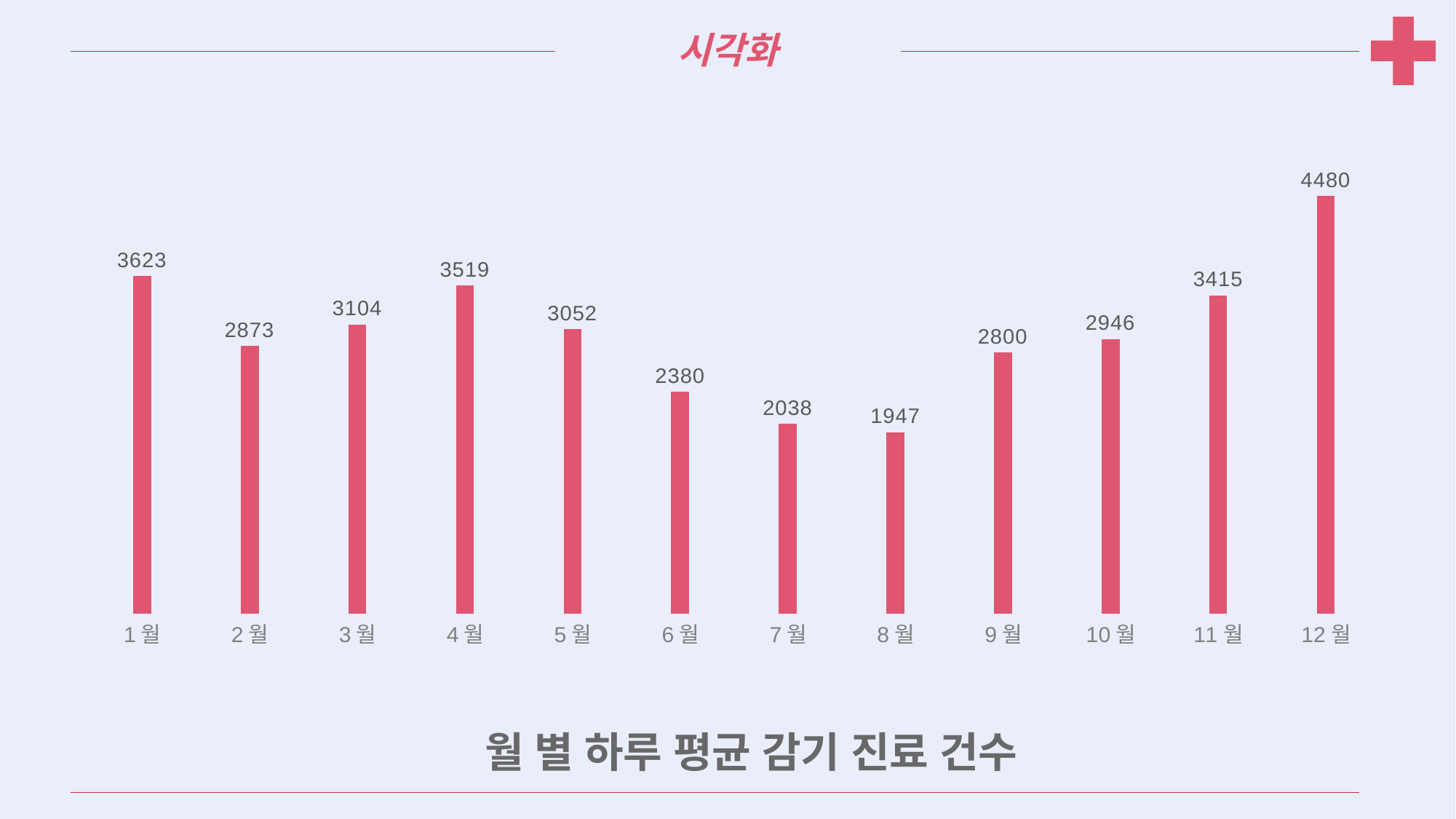

시각화

### Chart: 월 별 하루 평균 감기 진료 건수

| Category | 계열 1 |
|---|---|
| 1월 | 3623.0 |
| 2월 | 2873.0 |
| 3월 | 3104.0 |
| 4월 | 3519.0 |
| 5월 | 3052.0 |
| 6월 | 2380.0 |
| 7월 | 2038.0 |
| 8월 | 1947.0 |
| 9월 | 2800.0 |
| 10월 | 2946.0 |
| 11월 | 3415.0 |
| 12월 | 4480.0 |